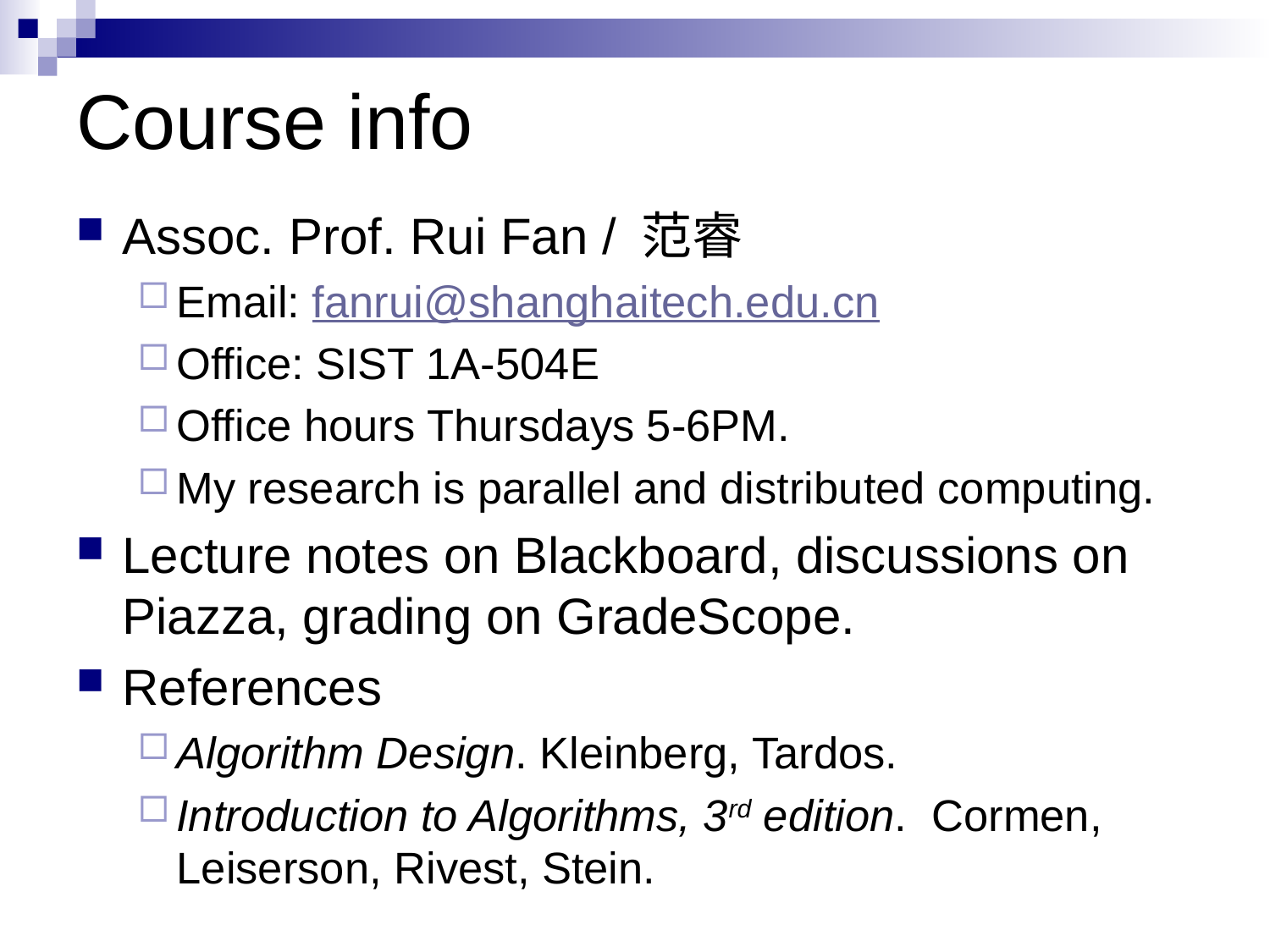

# Course info
Assoc. Prof. Rui Fan / 范睿
Email: fanrui@shanghaitech.edu.cn
Office: SIST 1A-504E
Office hours Thursdays 5-6PM.
My research is parallel and distributed computing.
Lecture notes on Blackboard, discussions on Piazza, grading on GradeScope.
References
Algorithm Design. Kleinberg, Tardos.
Introduction to Algorithms, 3rd edition.  Cormen, Leiserson, Rivest, Stein.